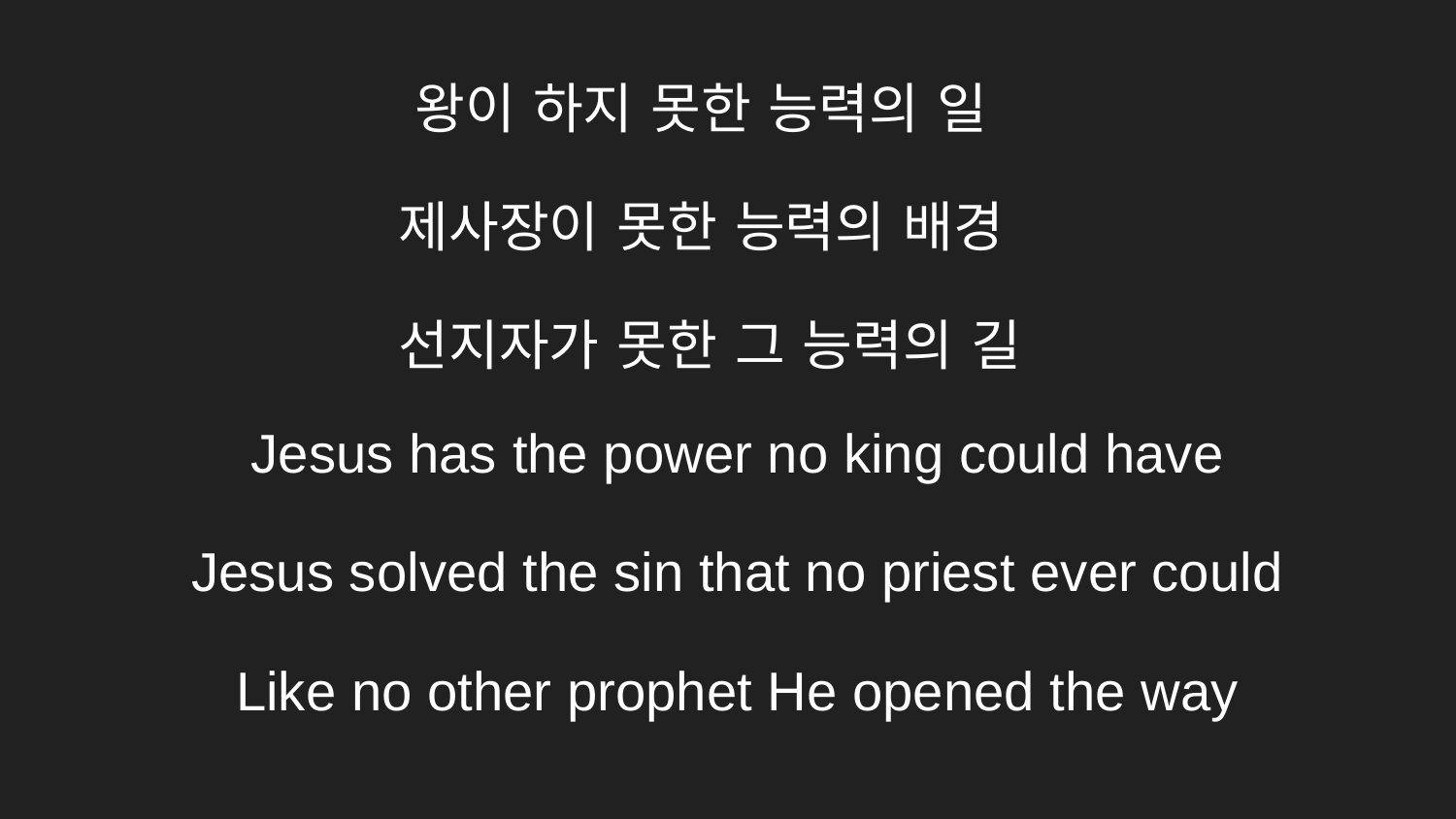

왕이 하지 못한 능력의 일
제사장이 못한 능력의 배경
선지자가 못한 그 능력의 길
Jesus has the power no king could have
Jesus solved the sin that no priest ever could
Like no other prophet He opened the way